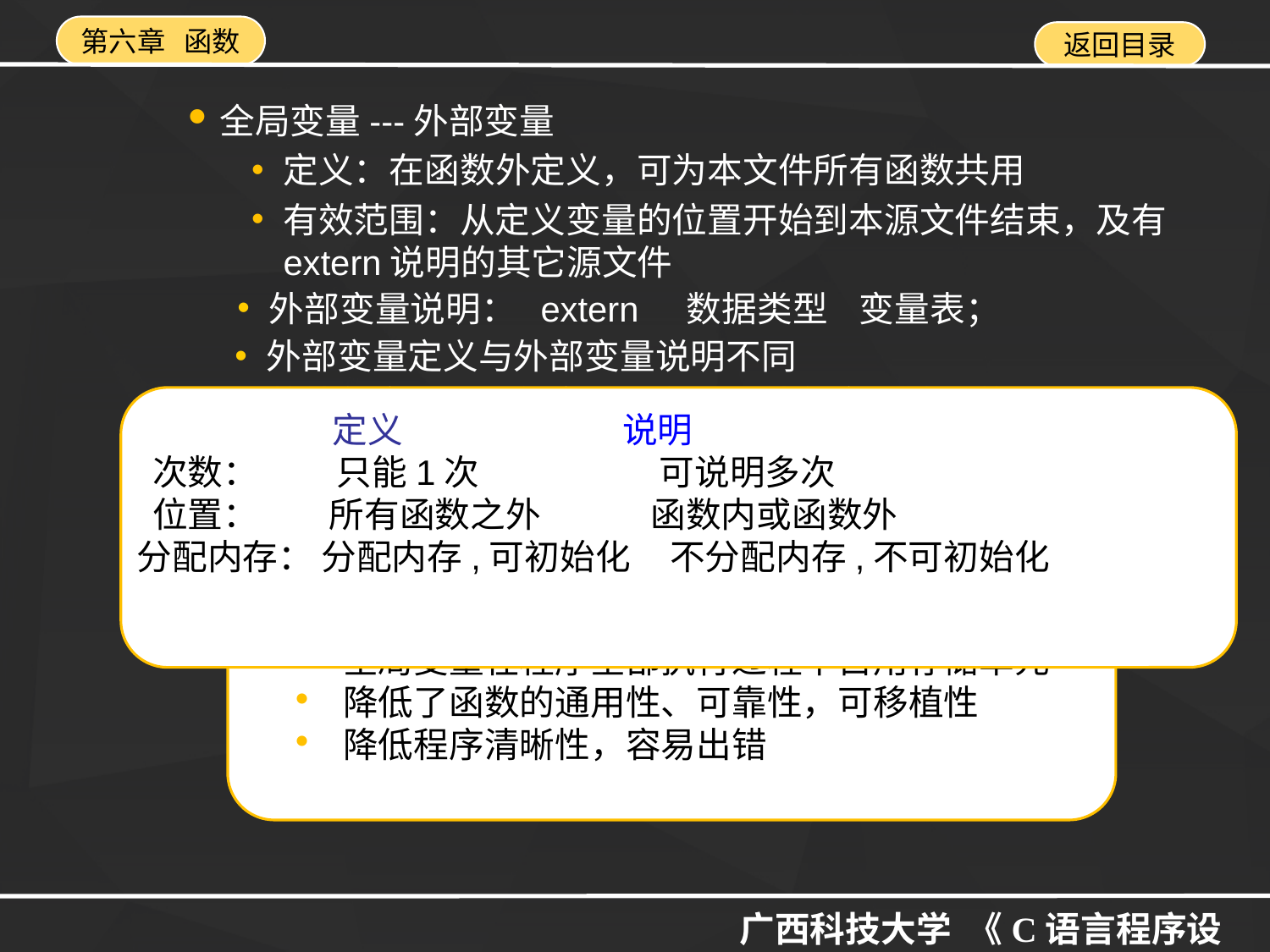

全局变量---外部变量
定义：在函数外定义，可为本文件所有函数共用
有效范围：从定义变量的位置开始到本源文件结束，及有extern说明的其它源文件
外部变量说明：  extern    数据类型    变量表；
外部变量定义与外部变量说明不同
若外部变量与局部变量同名，则外部变量被屏蔽

                           定义                            说明
    次数：          只能1次                       可说明多次
    位置：         所有函数之外              函数内或函数外
  分配内存： 分配内存,可初始化     不分配内存,不可初始化
外部变量可用存储类型：缺省  或  static

     应尽量少使用全局变量，因为：
全局变量在程序全部执行过程中占用存储单元
降低了函数的通用性、可靠性，可移植性
降低程序清晰性，容易出错